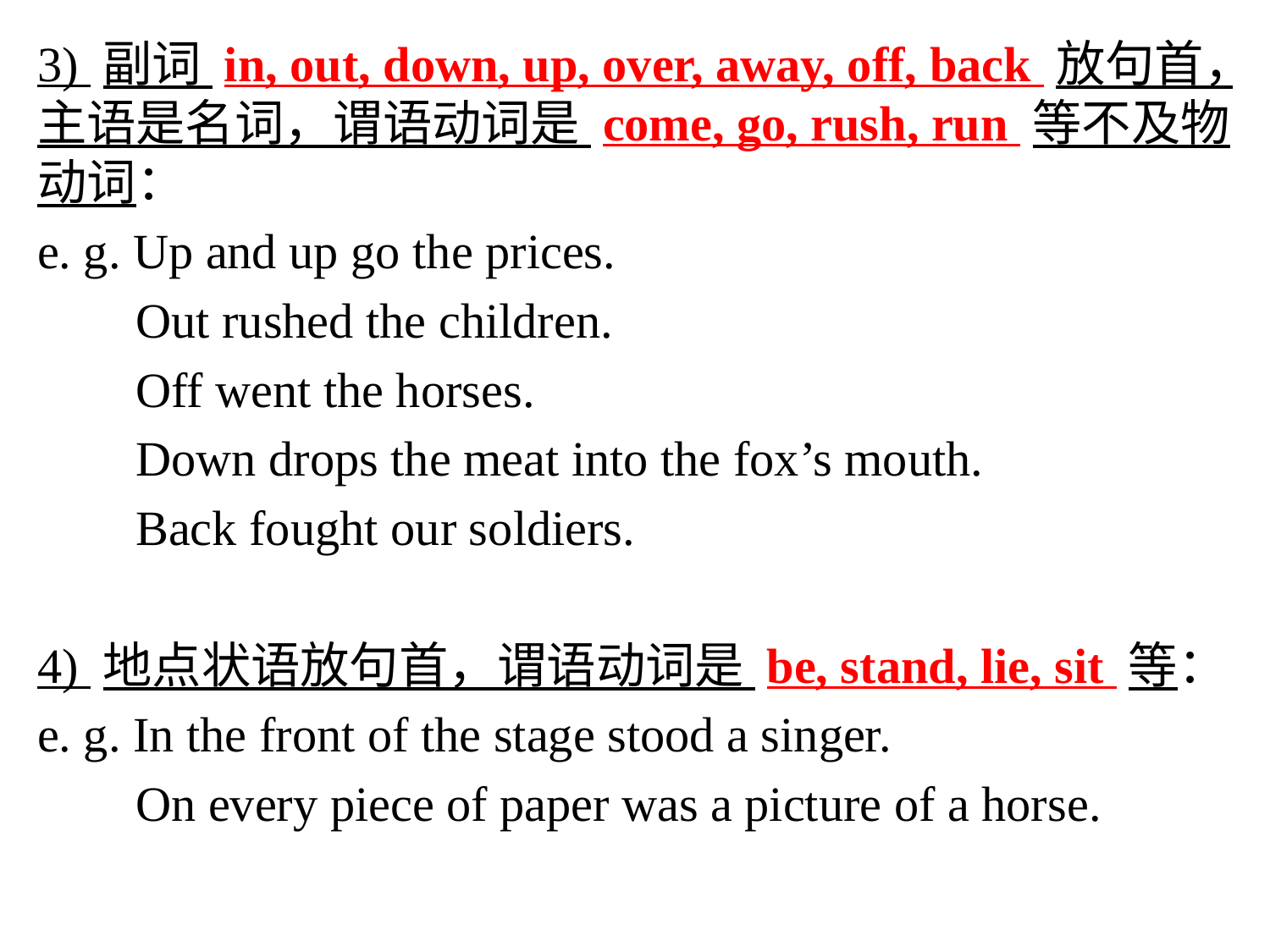

3) 副词 in, out, down, up, over, away, off, back 放句首，主语是名词，谓语动词是 come, go, rush, run 等不及物动词：
e. g. Up and up go the prices.
        Out rushed the children.
        Off went the horses.
        Down drops the meat into the fox’s mouth.
        Back fought our soldiers.

4) 地点状语放句首，谓语动词是 be, stand, lie, sit 等：
e. g. In the front of the stage stood a singer.
        On every piece of paper was a picture of a horse.